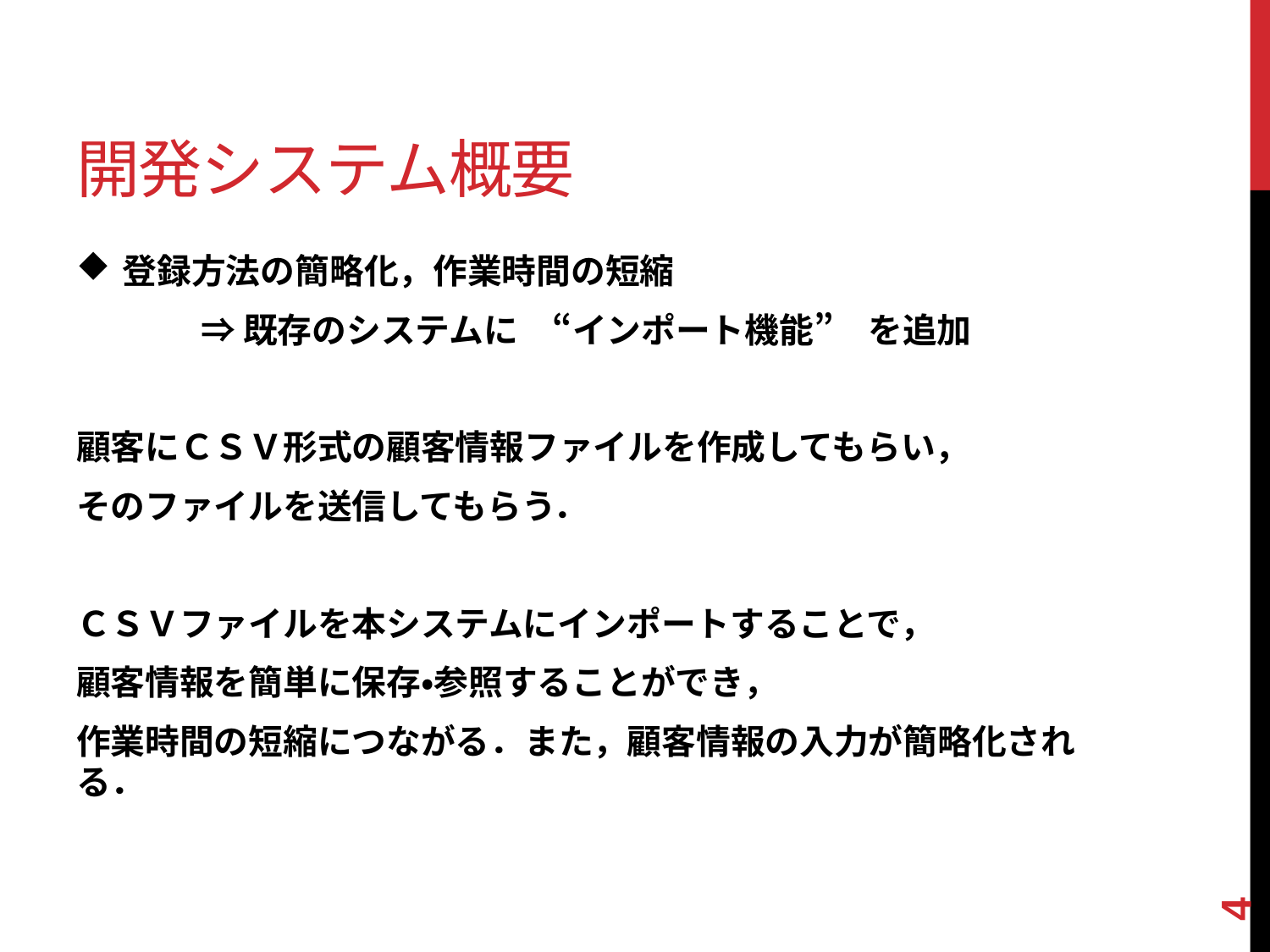

# 開発システム概要
登録方法の簡略化，作業時間の短縮
		⇒既存のシステムに　“インポート機能”　を追加

顧客にＣＳＶ形式の顧客情報ファイルを作成してもらい，
そのファイルを送信してもらう．

ＣＳＶファイルを本システムにインポートすることで，
顧客情報を簡単に保存・参照することができ，
作業時間の短縮につながる．また，顧客情報の入力が簡略化される．
4